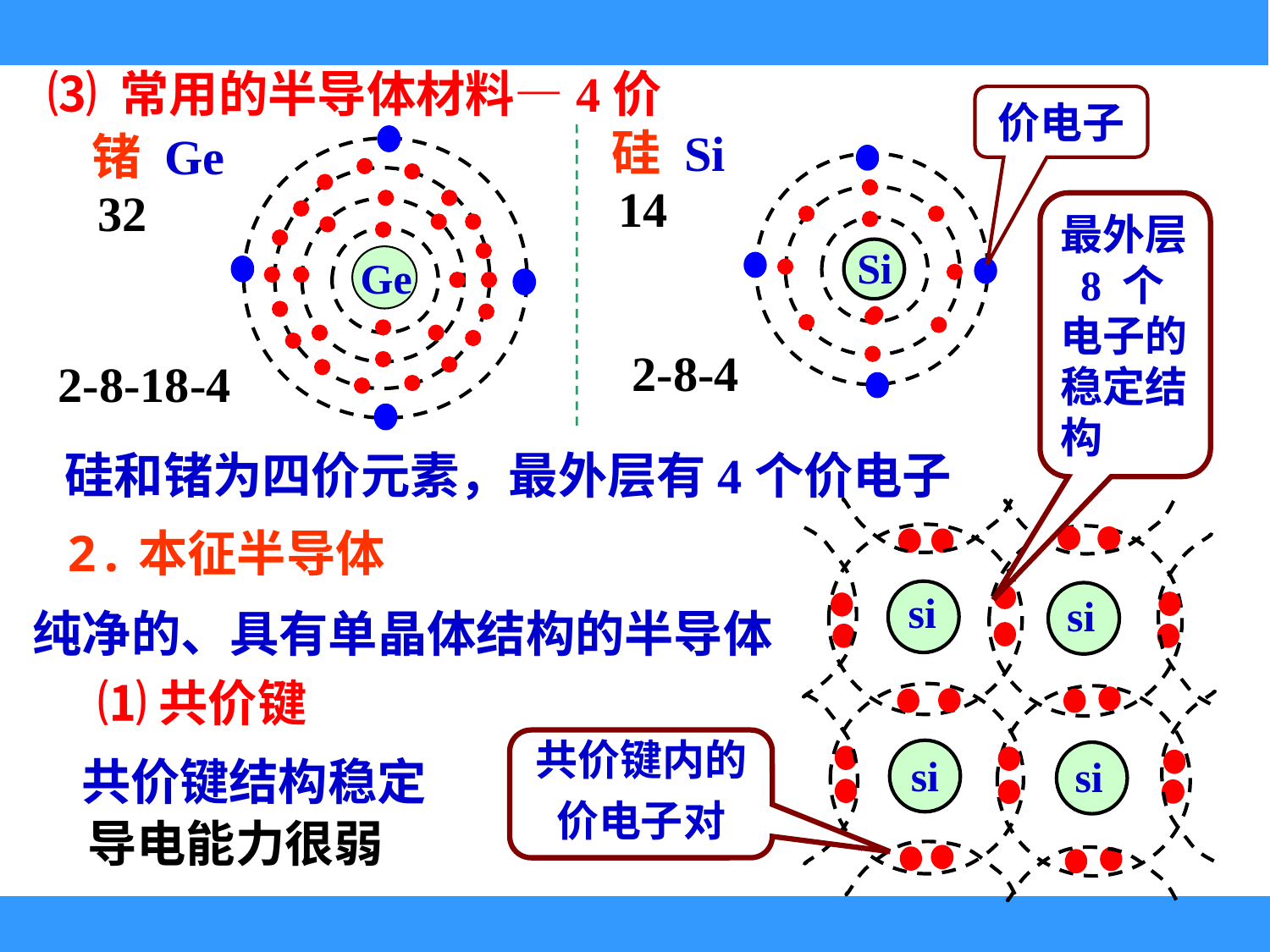

⑶ 常用的半导体材料—4价
价电子
硅 Si
锗 Ge

Ge

Si

14
32
最外层  8 个电子的稳定结构
2-8-4
2-8-18-4
硅和锗为四价元素，最外层有4个价电子

si

si

si
si

2.本征半导体
纯净的、具有单晶体结构的半导体
⑴共价键
共价键内的
价电子对
共价键结构稳定
导电能力很弱